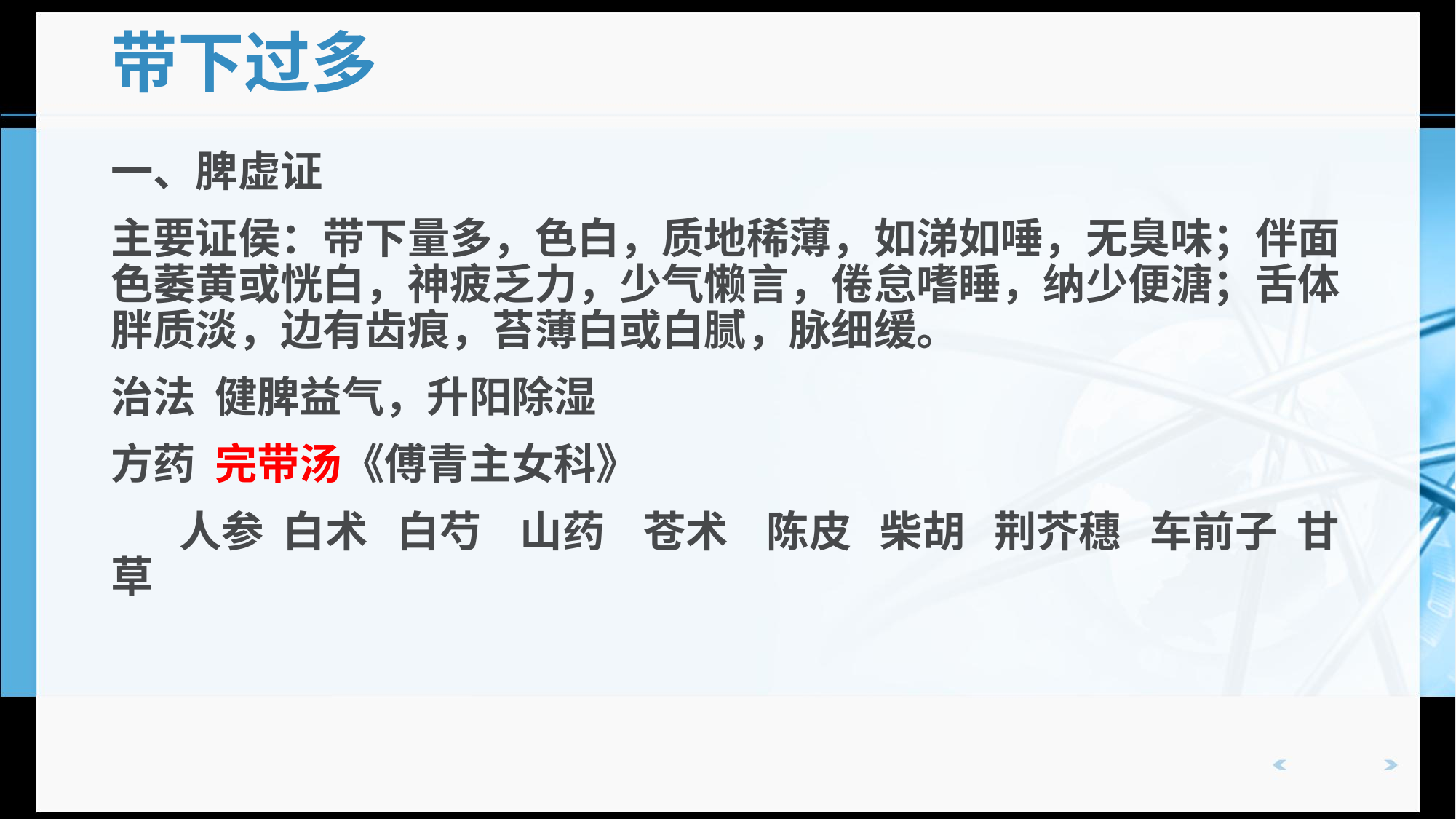

# 带下过多
一、脾虚证
主要证侯：带下量多，色白，质地稀薄，如涕如唾，无臭味；伴面色萎黄或恍白，神疲乏力，少气懒言，倦怠嗜睡，纳少便溏；舌体胖质淡，边有齿痕，苔薄白或白腻，脉细缓。
治法  健脾益气，升阳除湿
方药  完带汤《傅青主女科》
      人参  白术   白芍    山药    苍术    陈皮   柴胡   荆芥穗   车前子  甘草